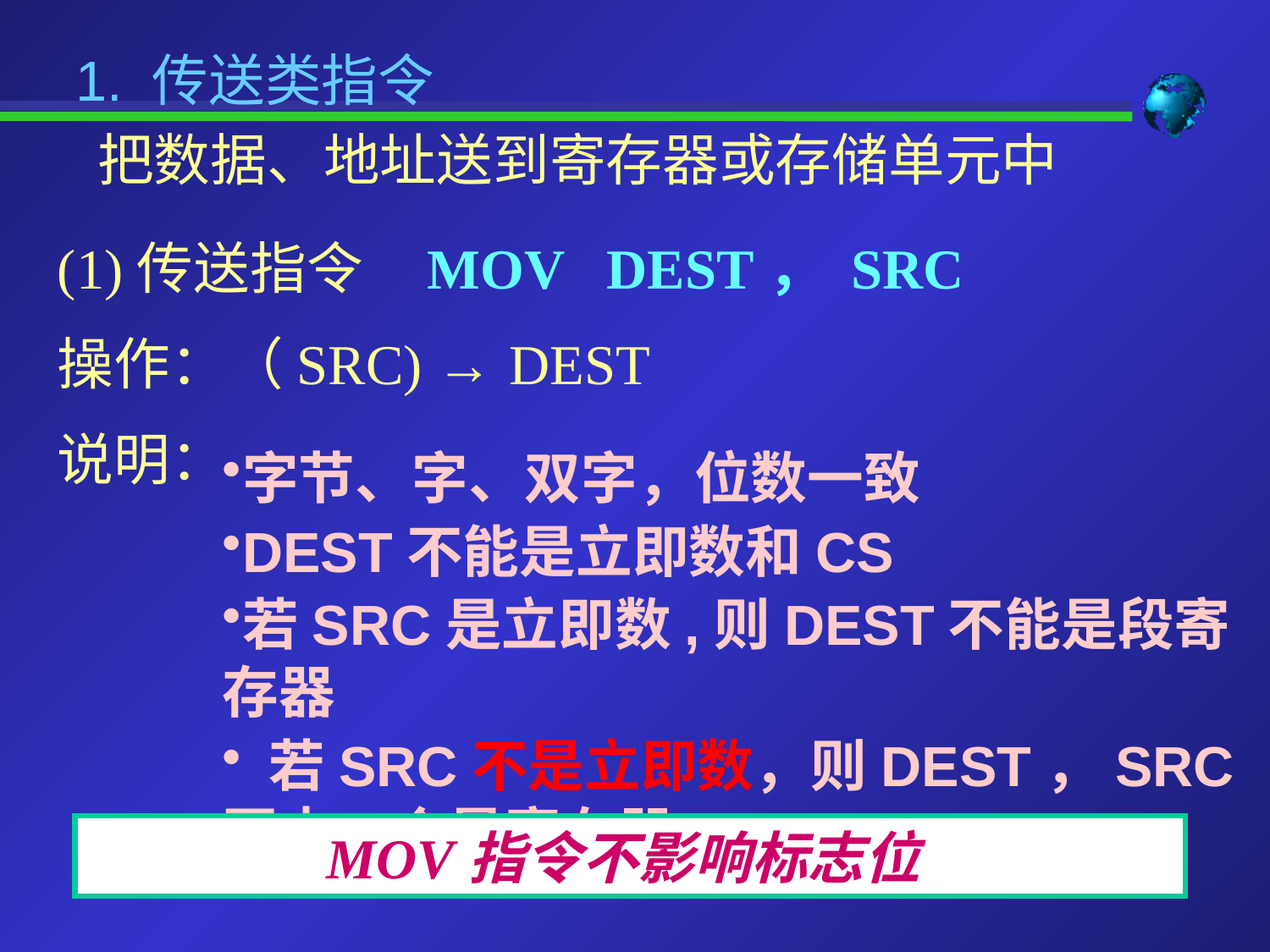

# 1. 传送类指令
把数据、地址送到寄存器或存储单元中
(1)传送指令    MOV   DEST， SRC
操作：（SRC) → DEST
说明：
字节、字、双字，位数一致
DEST不能是立即数和CS
若SRC是立即数,则DEST不能是段寄存器
 若SRC不是立即数，则DEST，SRC至少一个是寄存器
MOV指令不影响标志位
4